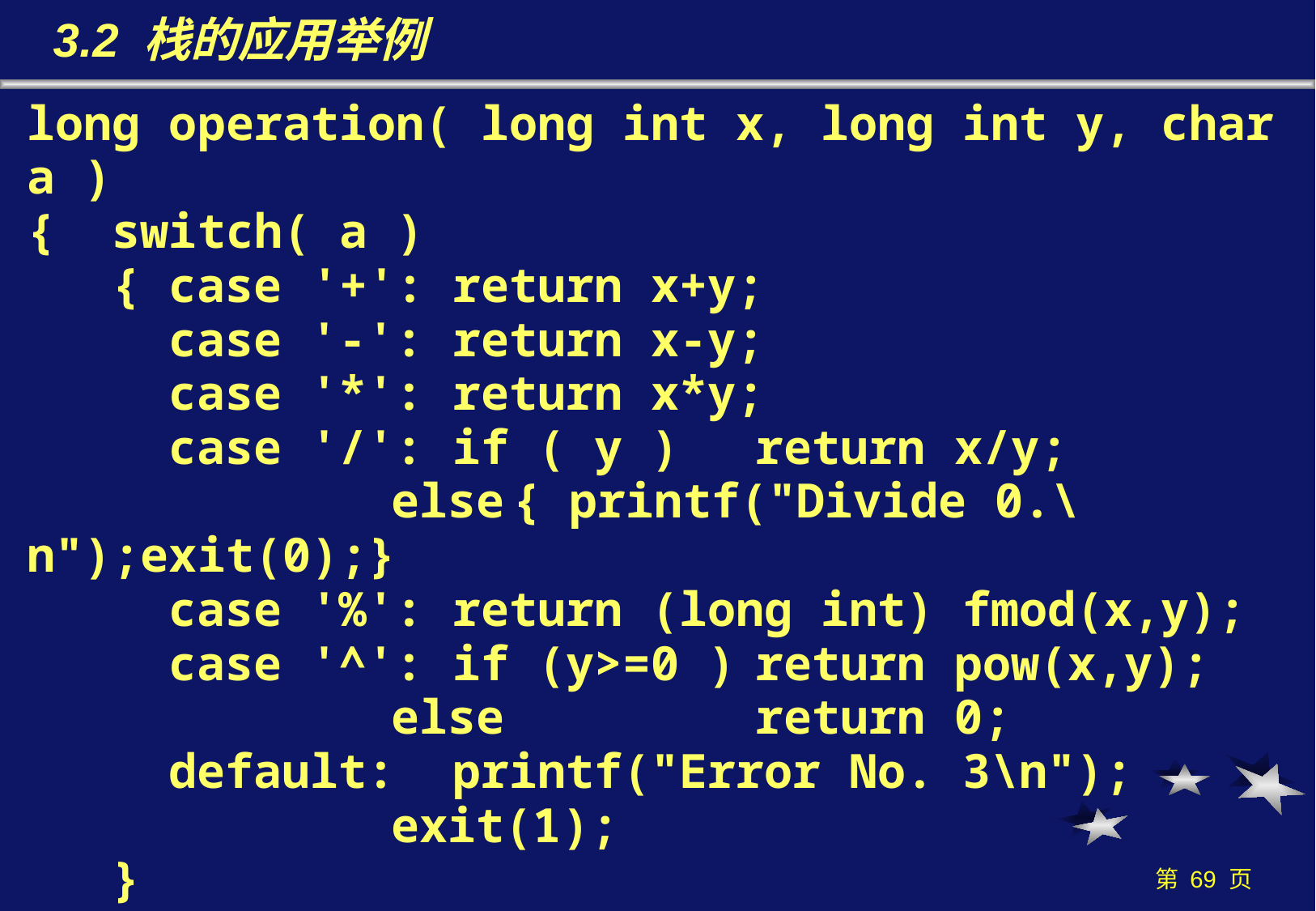

# 3.2 栈的应用举例
long operation( long int x, long int y, char a )
{  switch( a )
   { case '+': return x+y;
     case '-': return x-y;
     case '*': return x*y;
     case '/': if ( y )	return x/y;
	 		else	{ printf("Divide 0.\n");exit(0);}
     case '%': return (long int) fmod(x,y);
     case '^': if (y>=0 )	return pow(x,y);
	  		else     	return 0;
     default:  printf("Error No. 3\n");
   			exit(1);
   }
}